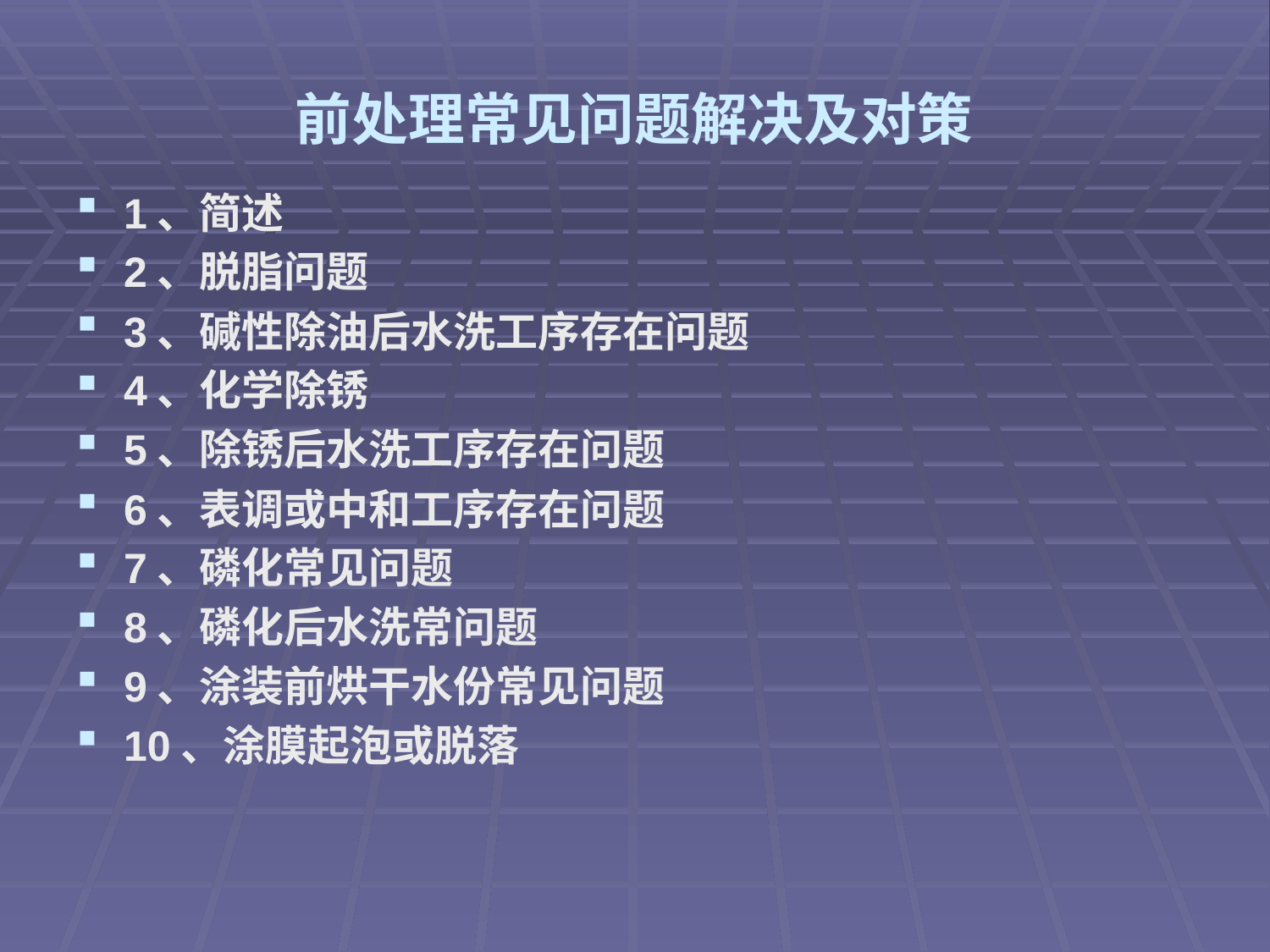

# 前处理常见问题解决及对策
1、简述
2、脱脂问题
3、碱性除油后水洗工序存在问题
4、化学除锈
5、除锈后水洗工序存在问题
6、表调或中和工序存在问题
7、磷化常见问题
8、磷化后水洗常问题
9、涂装前烘干水份常见问题
10、涂膜起泡或脱落